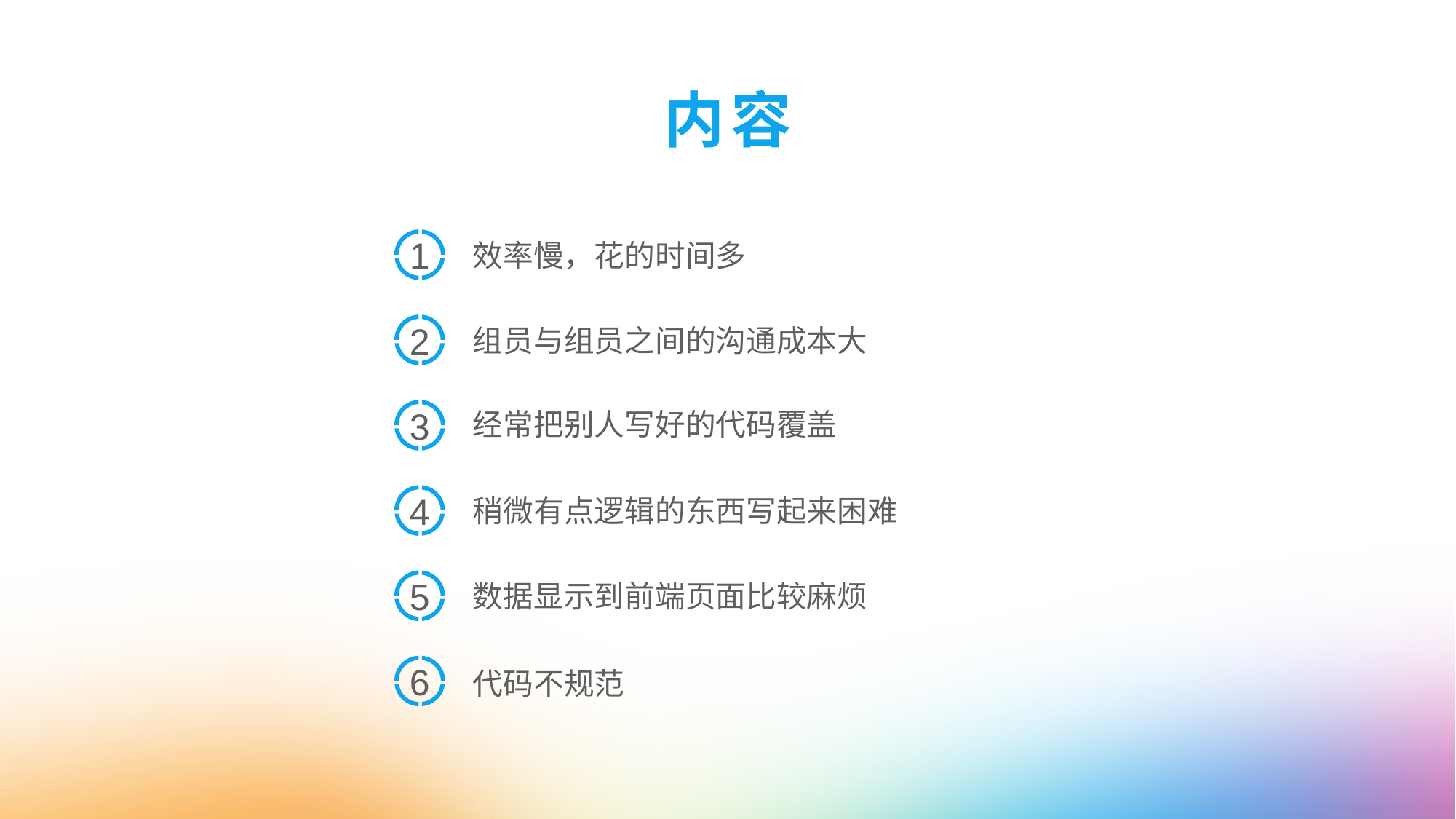

内容
效率慢，花的时间多
1
组员与组员之间的沟通成本大
2
经常把别人写好的代码覆盖
3
稍微有点逻辑的东西写起来困难
4
数据显示到前端页面比较麻烦
5
代码不规范
6